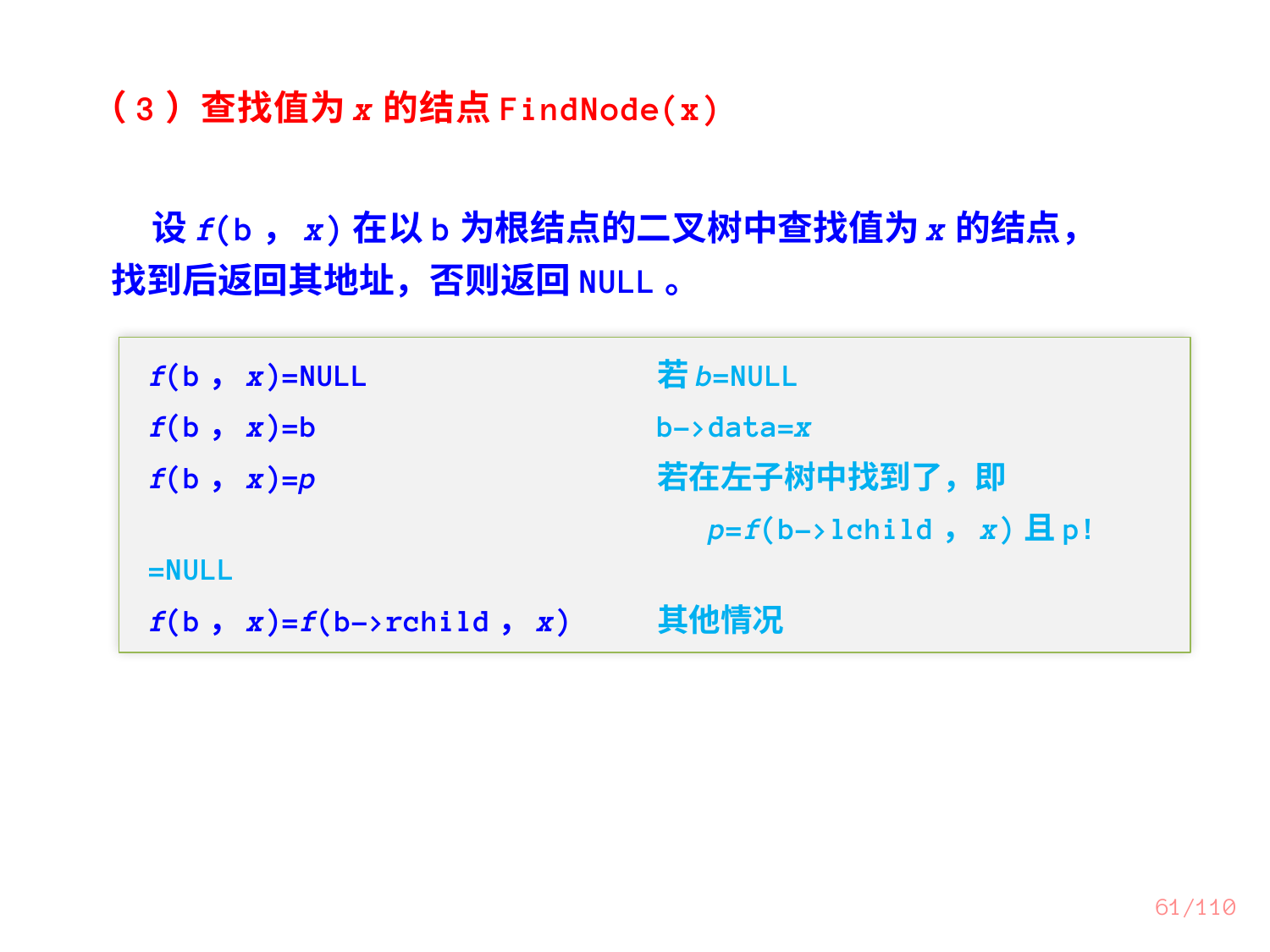

（3）查找值为x的结点FindNode(x)
    设f(b，x)在以b为根结点的二叉树中查找值为x的结点，找到后返回其地址，否则返回NULL。
f(b，x)=NULL		      	若b=NULL
f(b，x)=b		      	b->data=x
f(b，x)=p		      	若在左子树中找到了，即
				   p=f(b->lchild，x)且p!=NULL
f(b，x)=f(b->rchild，x)   	其他情况
61/110